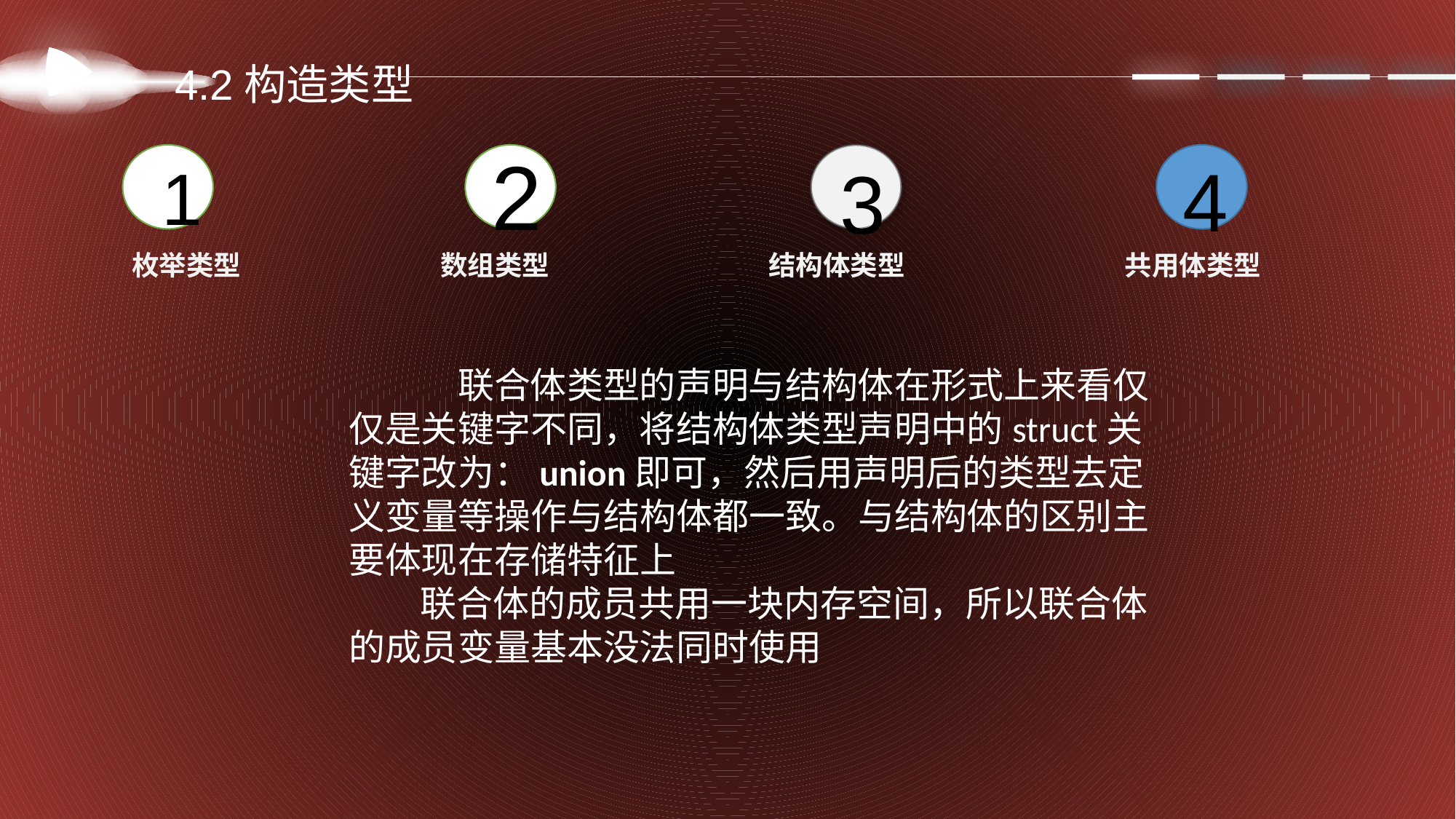

4.2构造类型

2

4
1
3
共用体类型

枚举类型

数组类型

结构体类型

 	联合体类型的声明与结构体在形式上来看仅仅是关键字不同，将结构体类型声明中的struct关键字改为：union即可，然后用声明后的类型去定义变量等操作与结构体都一致。与结构体的区别主要体现在存储特征上
 联合体的成员共用一块内存空间，所以联合体的成员变量基本没法同时使用